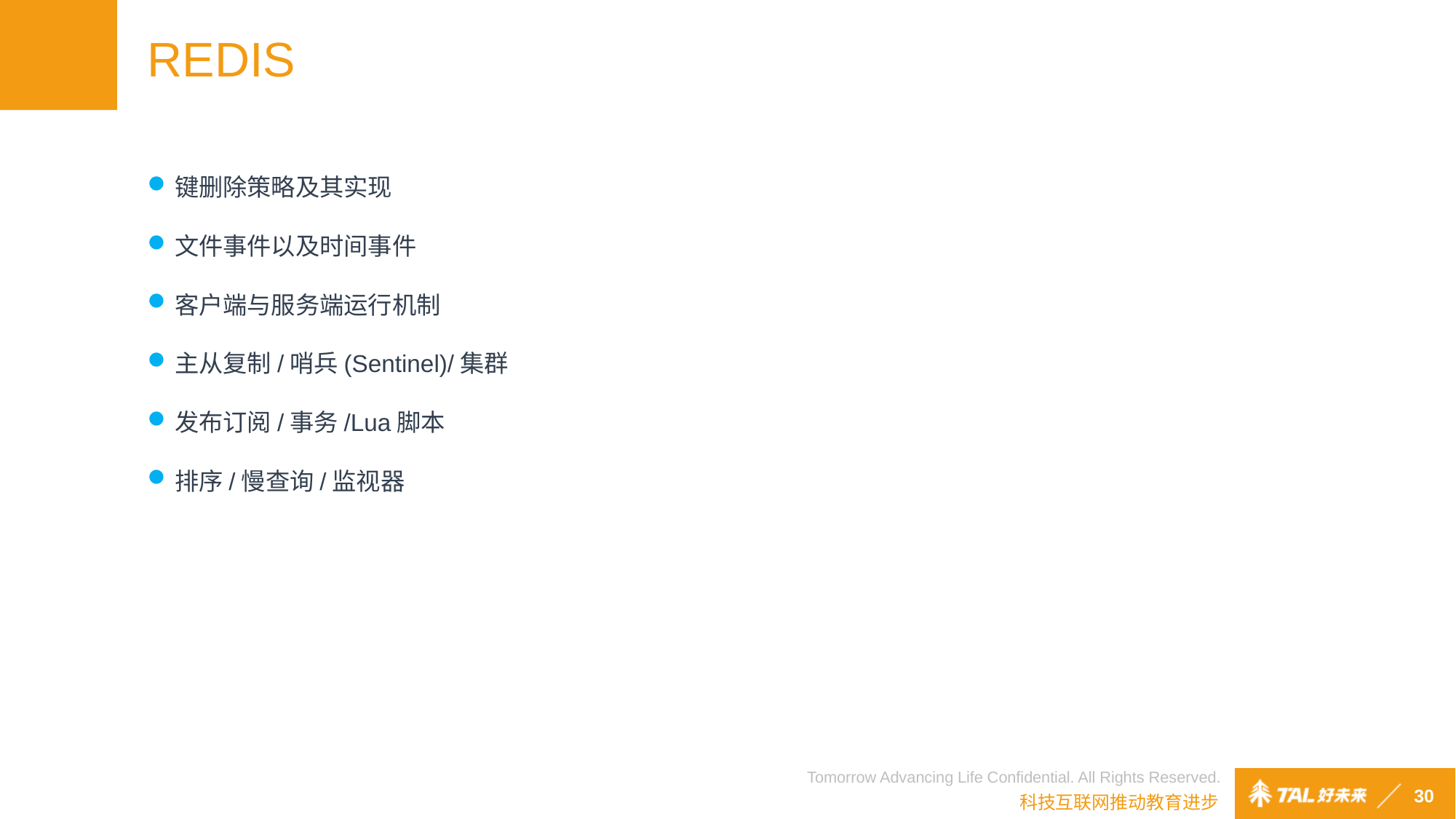

# REDIS
键删除策略及其实现
文件事件以及时间事件
客户端与服务端运行机制
主从复制/哨兵(Sentinel)/集群
发布订阅/事务/Lua脚本
排序/慢查询/监视器
30